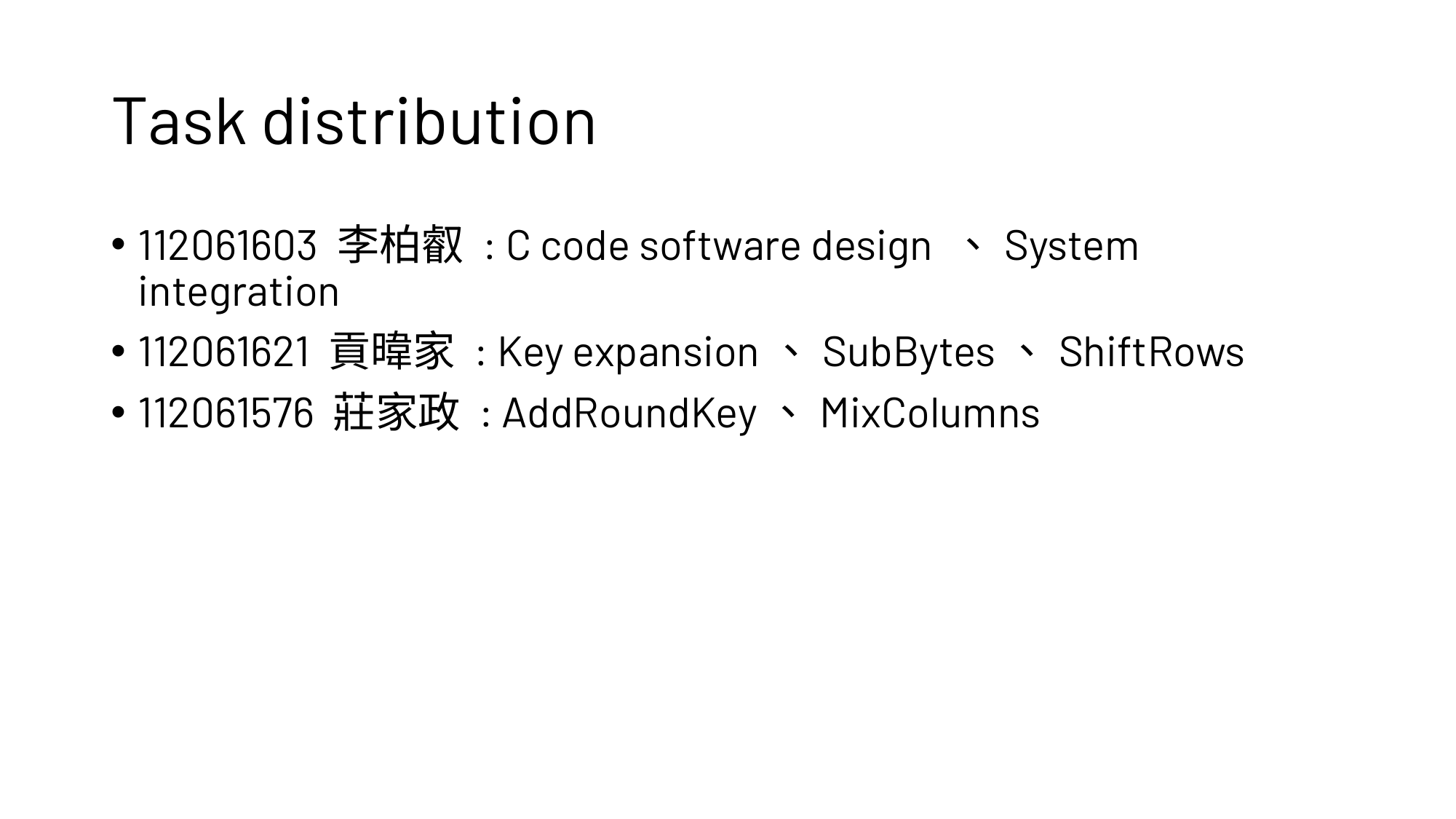

# Task distribution
112061603 李柏叡 : C code software design 、System integration
112061621 貢暐家 : Key expansion、SubBytes、ShiftRows
112061576 莊家政 : AddRoundKey、MixColumns